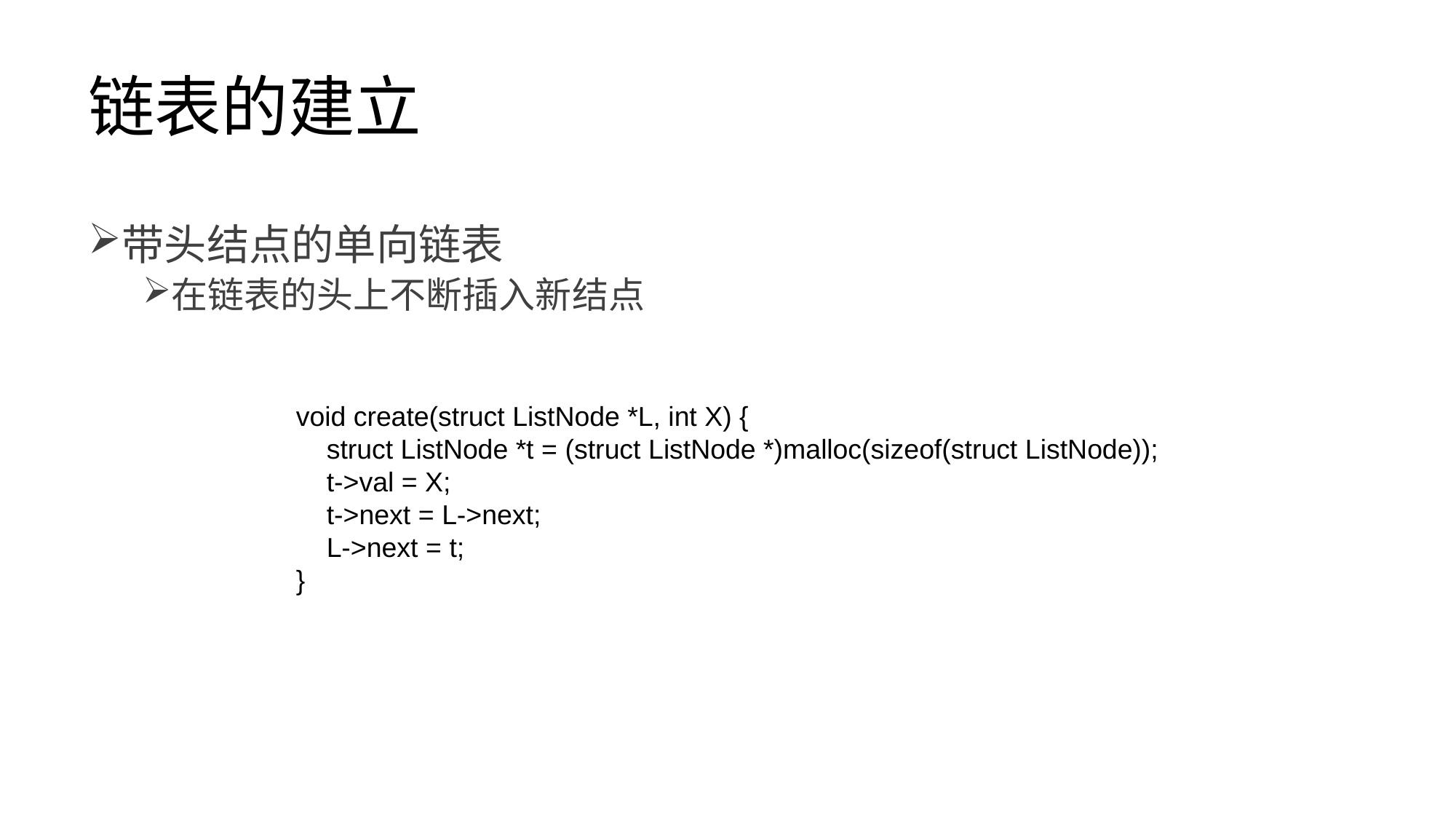

# 链表的建立
带头结点的单向链表
在链表的头上不断插入新结点

void create(struct ListNode *L, int X) {
    struct ListNode *t = (struct ListNode *)malloc(sizeof(struct ListNode));
    t->val = X;
    t->next = L->next;
    L->next = t;
}